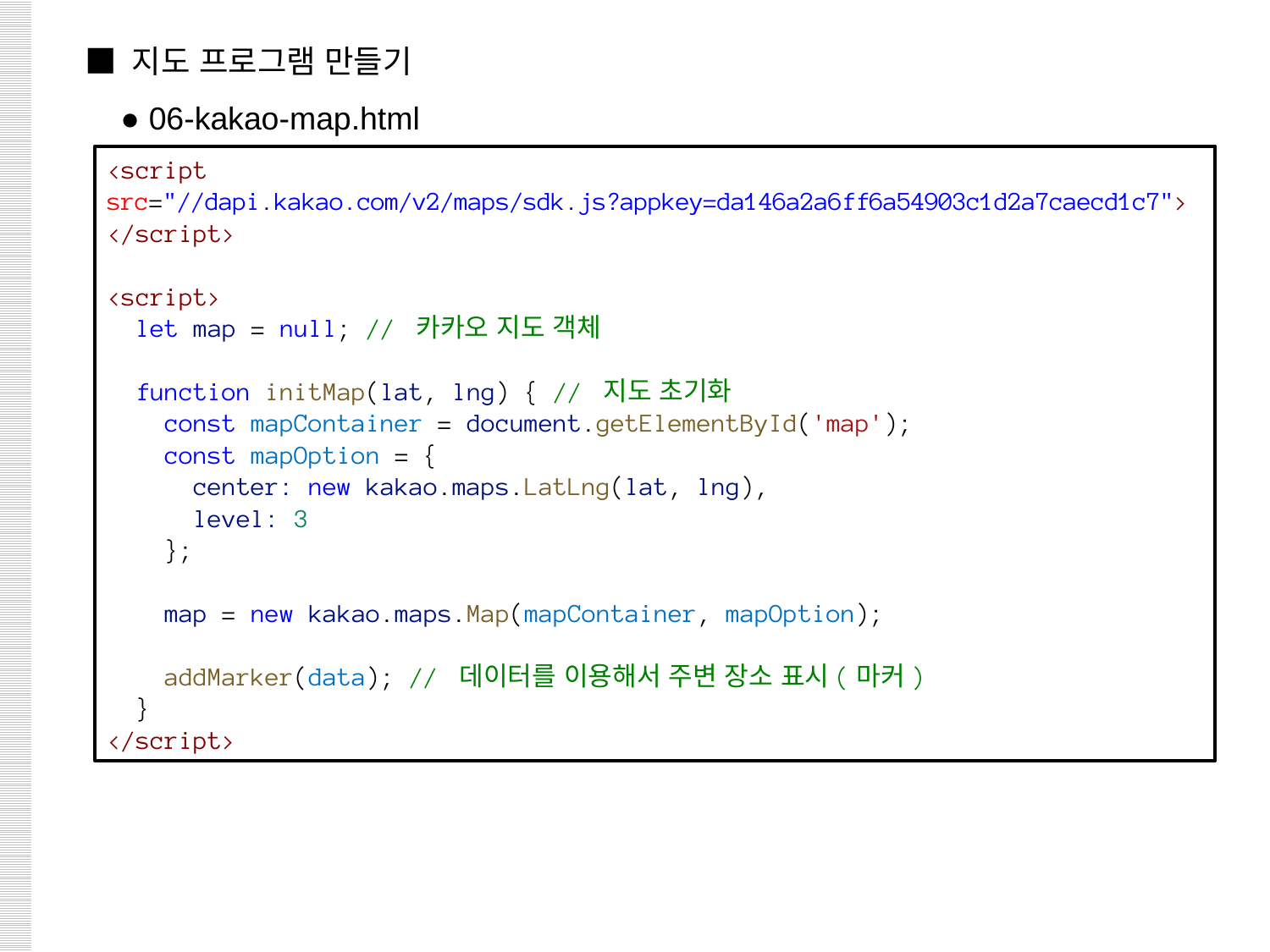

■ 지도 프로그램 만들기
    ● 06-kakao-map.html
<script
src="//dapi.kakao.com/v2/maps/sdk.js?appkey=da146a2a6ff6a54903c1d2a7caecd1c7">
</script>
<script>
  let map = null; // 카카오 지도 객체
  function initMap(lat, lng) { // 지도 초기화
    const mapContainer = document.getElementById('map');
    const mapOption = {
      center: new kakao.maps.LatLng(lat, lng),
      level: 3
    };
    map = new kakao.maps.Map(mapContainer, mapOption);
    addMarker(data); // 데이터를 이용해서 주변 장소 표시(마커)
  }
</script>